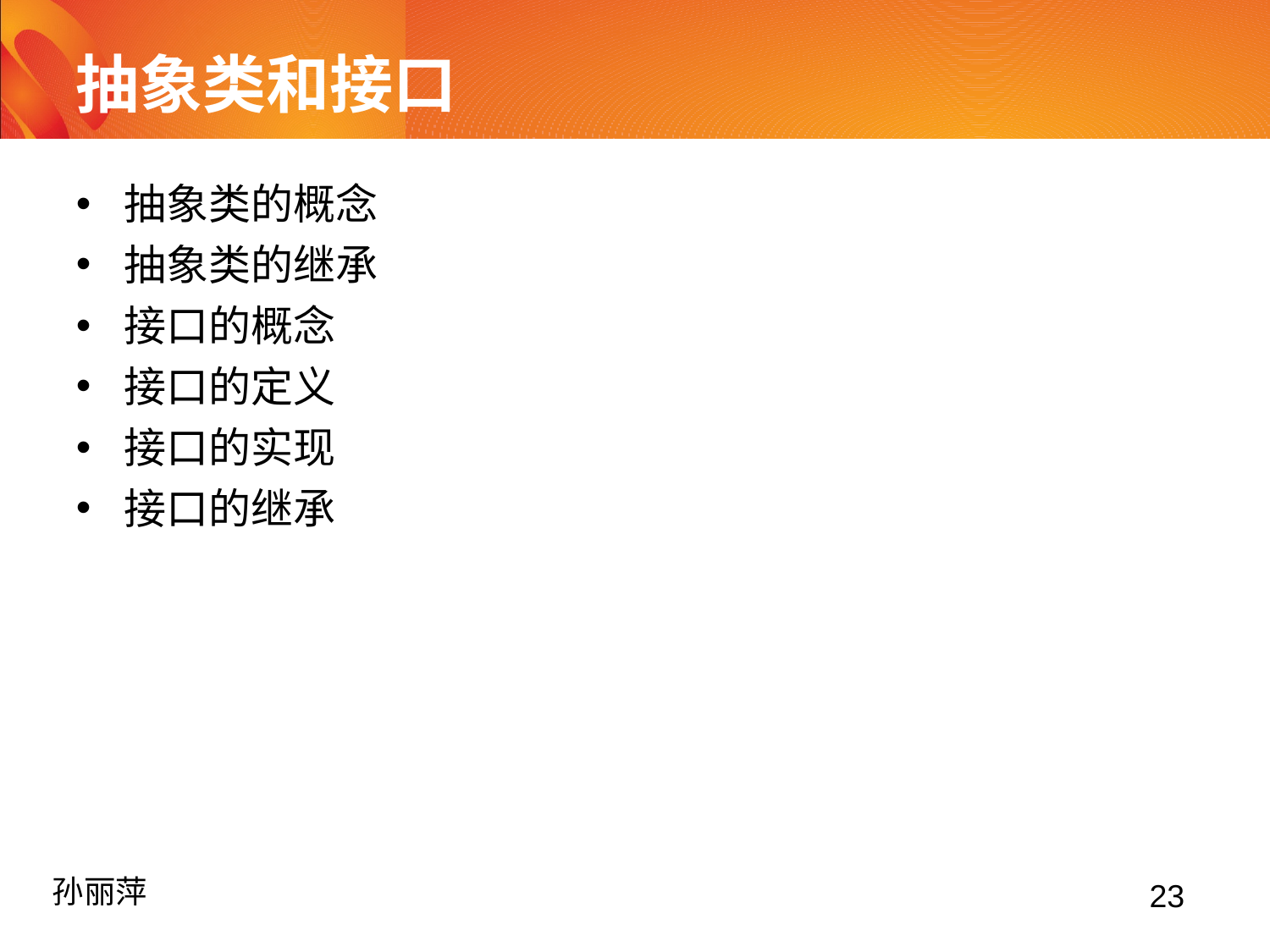

# 抽象类和接口
抽象类的概念
抽象类的继承
接口的概念
接口的定义
接口的实现
接口的继承